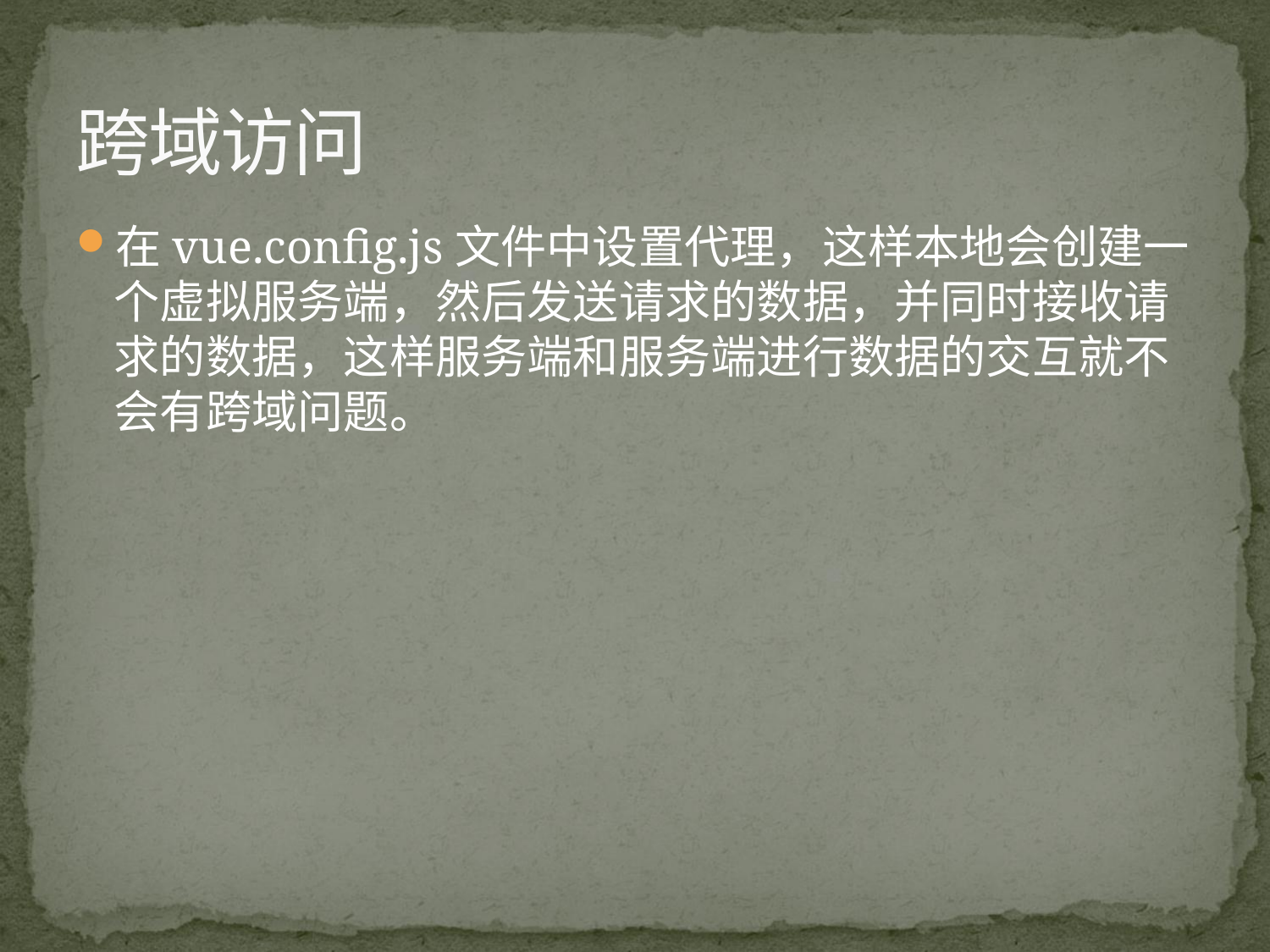

# 跨域访问
在vue.config.js文件中设置代理，这样本地会创建一个虚拟服务端，然后发送请求的数据，并同时接收请求的数据，这样服务端和服务端进行数据的交互就不会有跨域问题。